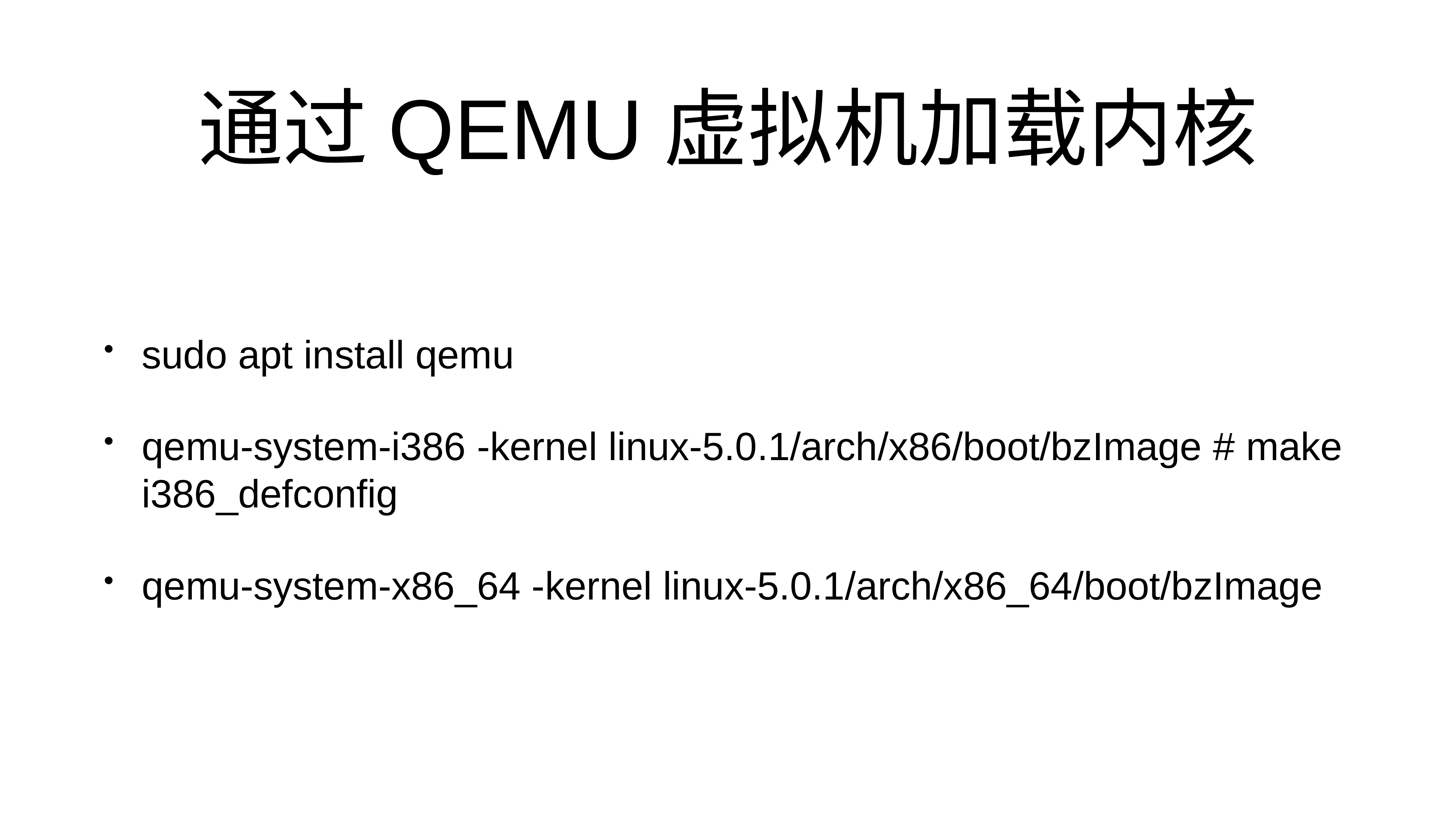

# 通过QEMU虚拟机加载内核
sudo apt install qemu
qemu-system-i386 -kernel linux-5.0.1/arch/x86/boot/bzImage # make i386_defconfig
qemu-system-x86_64 -kernel linux-5.0.1/arch/x86_64/boot/bzImage